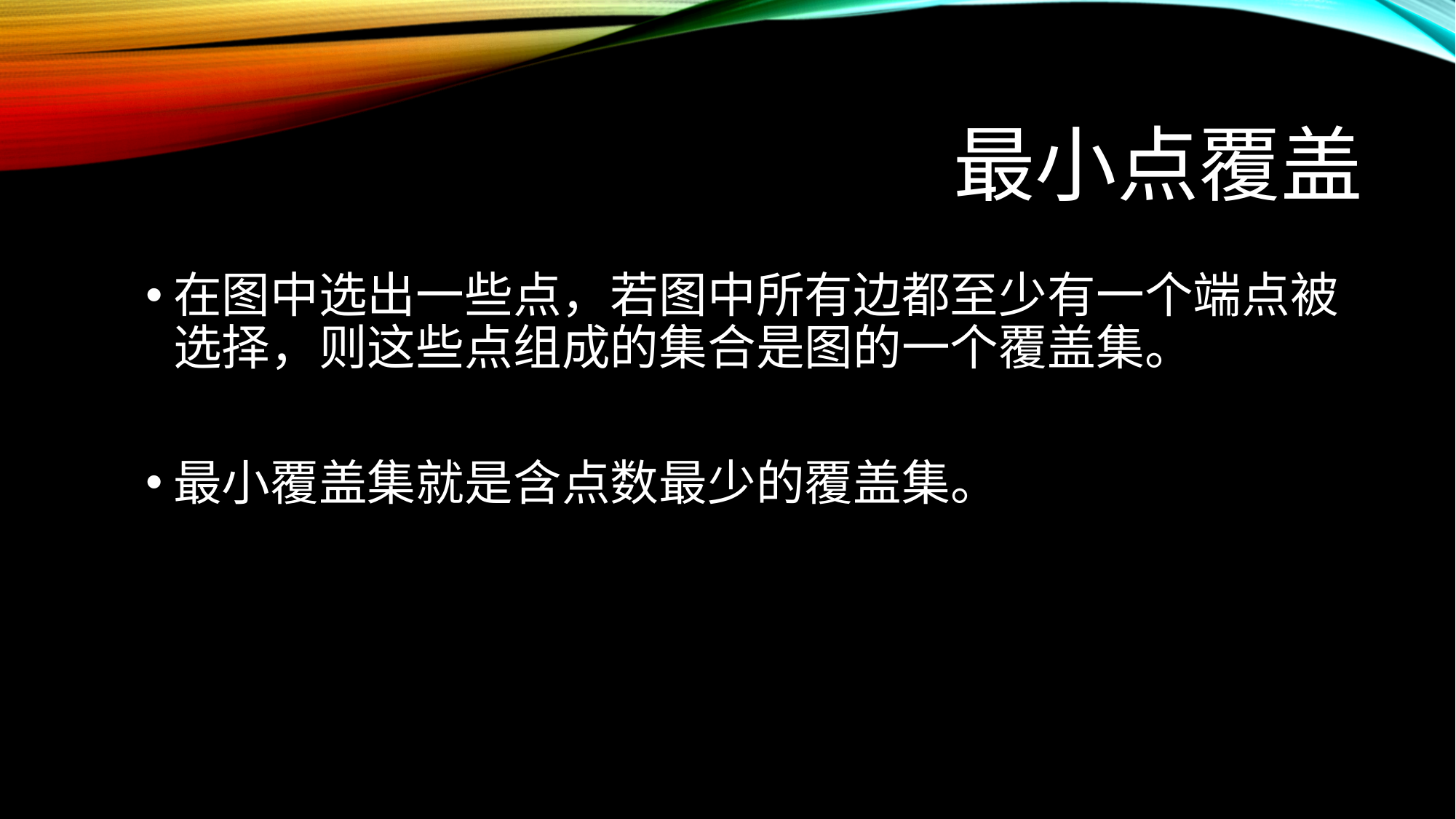

# 最小点覆盖
在图中选出一些点，若图中所有边都至少有一个端点被选择，则这些点组成的集合是图的一个覆盖集。

最小覆盖集就是含点数最少的覆盖集。